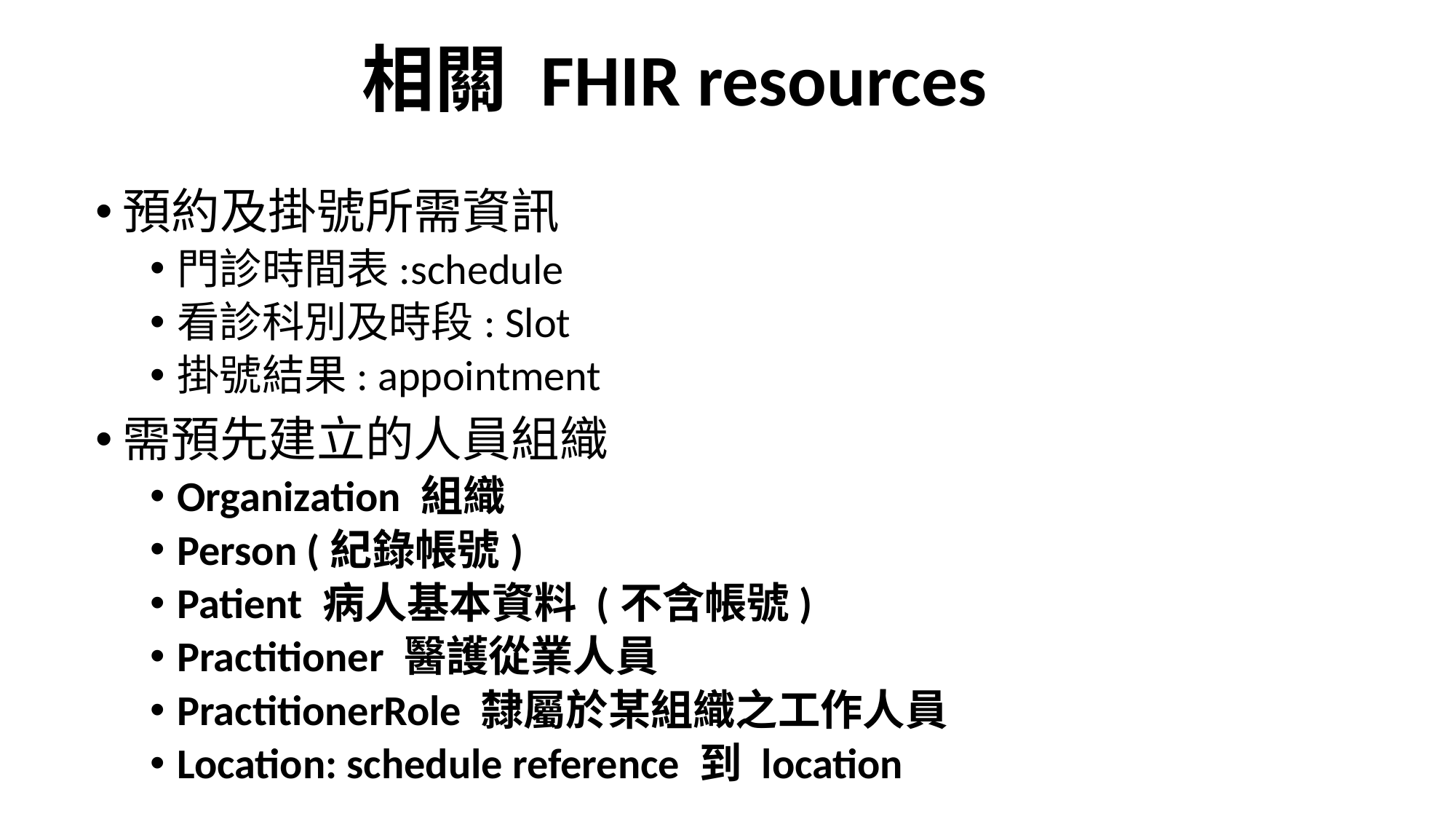

# 相關 FHIR resources
預約及掛號所需資訊
門診時間表:schedule
看診科別及時段: Slot
掛號結果: appointment
需預先建立的人員組織
Organization 組織
Person (紀錄帳號)
Patient 病人基本資料 (不含帳號)
Practitioner 醫護從業人員
PractitionerRole 隸屬於某組織之工作人員
Location: schedule reference 到 location